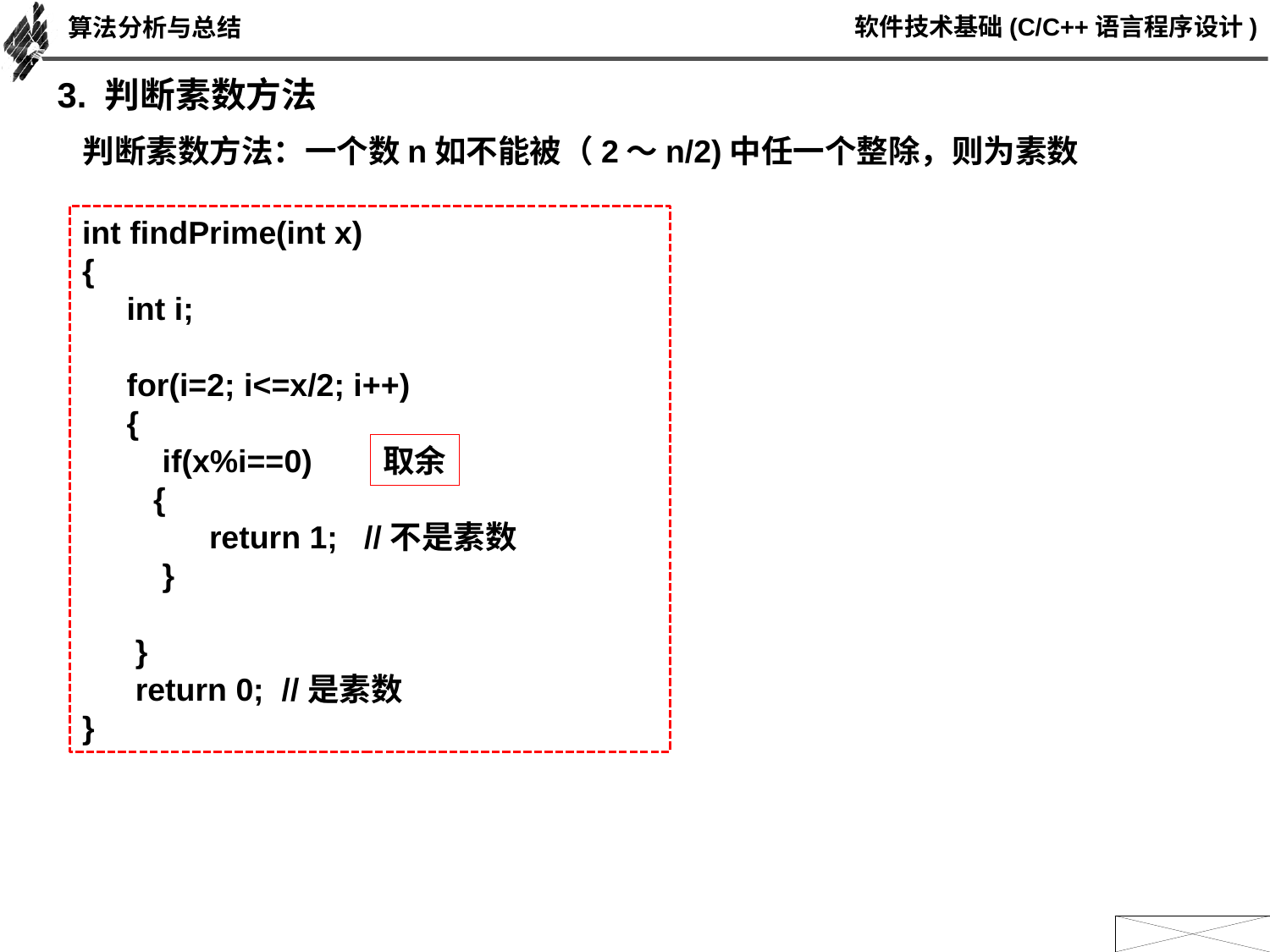

算法分析与总结
3. 判断素数方法
 判断素数方法：一个数n如不能被（2～n/2)中任一个整除，则为素数
int findPrime(int x)
{
     int i;

     for(i=2; i<=x/2; i++)
     {
         if(x%i==0)
        {
	return 1;   //不是素数
         }

      }
      return 0;  //是素数
}
取余